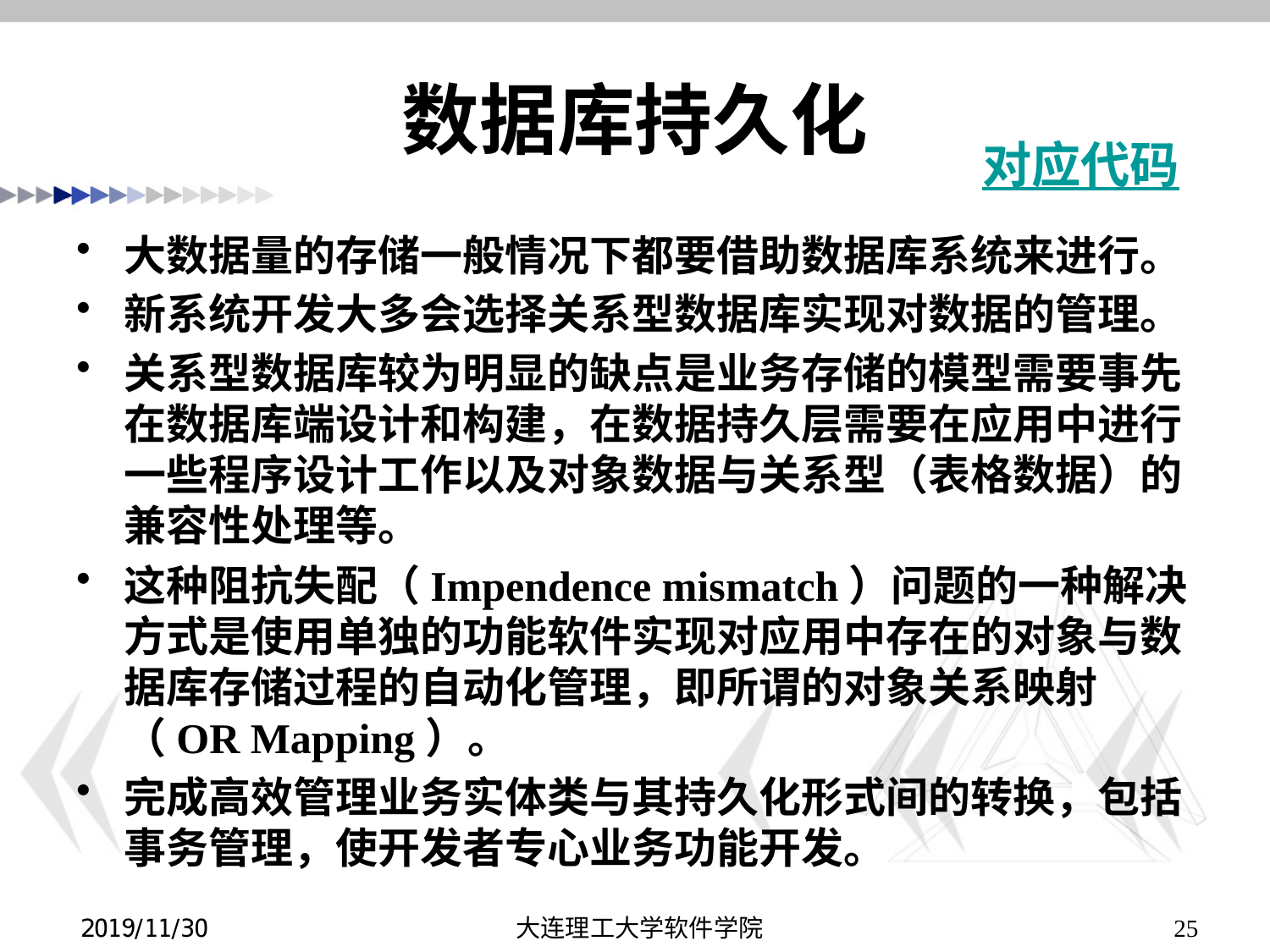

# 数据库持久化
对应代码
大数据量的存储一般情况下都要借助数据库系统来进行。
新系统开发大多会选择关系型数据库实现对数据的管理。
关系型数据库较为明显的缺点是业务存储的模型需要事先在数据库端设计和构建，在数据持久层需要在应用中进行一些程序设计工作以及对象数据与关系型（表格数据）的兼容性处理等。
这种阻抗失配（Impendence mismatch）问题的一种解决方式是使用单独的功能软件实现对应用中存在的对象与数据库存储过程的自动化管理，即所谓的对象关系映射（OR Mapping）。
完成高效管理业务实体类与其持久化形式间的转换，包括事务管理，使开发者专心业务功能开发。
2019/11/30
大连理工大学软件学院
25